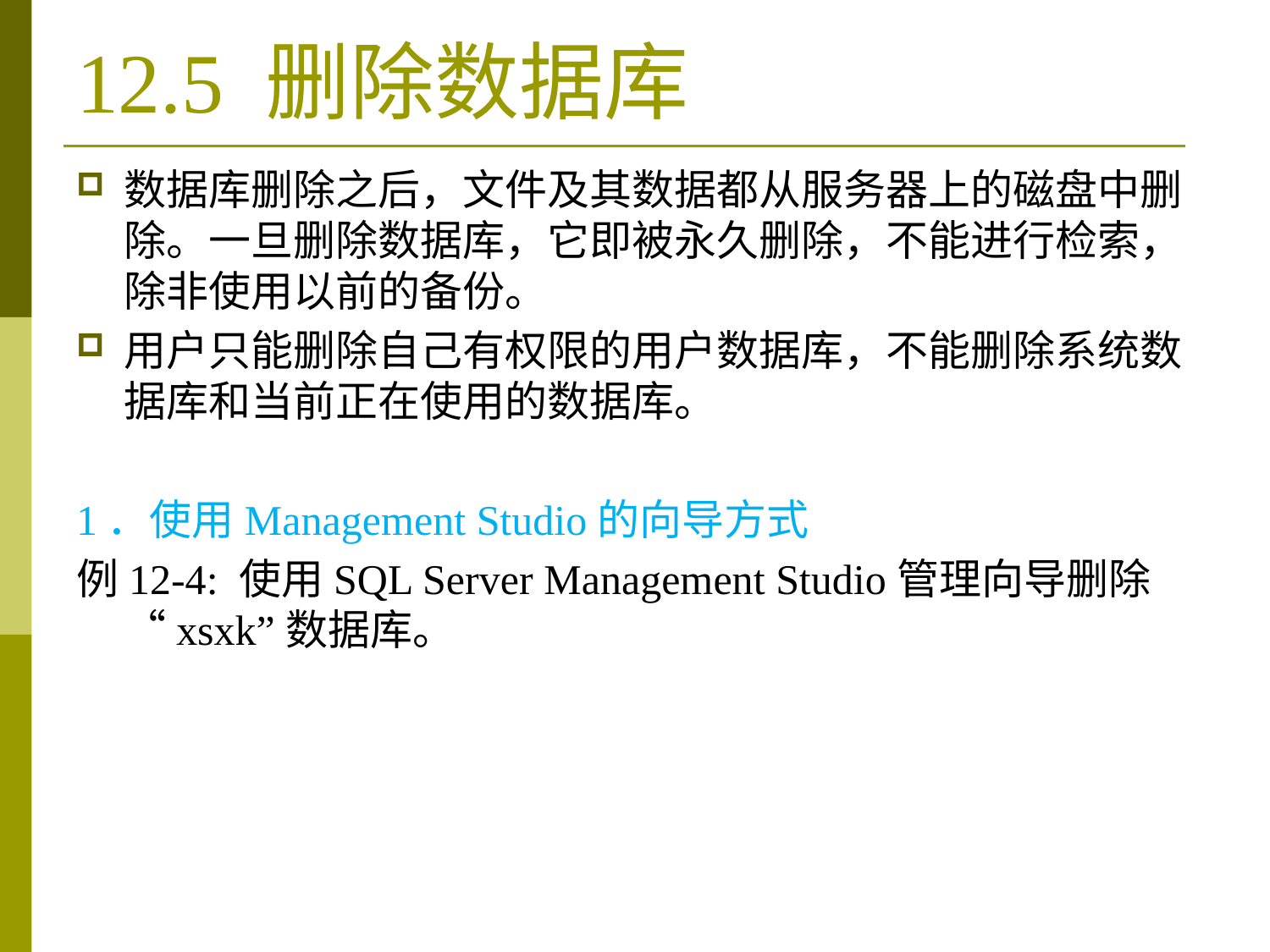

# 12.5 删除数据库
数据库删除之后，文件及其数据都从服务器上的磁盘中删除。一旦删除数据库，它即被永久删除，不能进行检索，除非使用以前的备份。
用户只能删除自己有权限的用户数据库，不能删除系统数据库和当前正在使用的数据库。

1．使用Management Studio的向导方式
例12-4: 使用SQL Server Management Studio管理向导删除“xsxk”数据库。